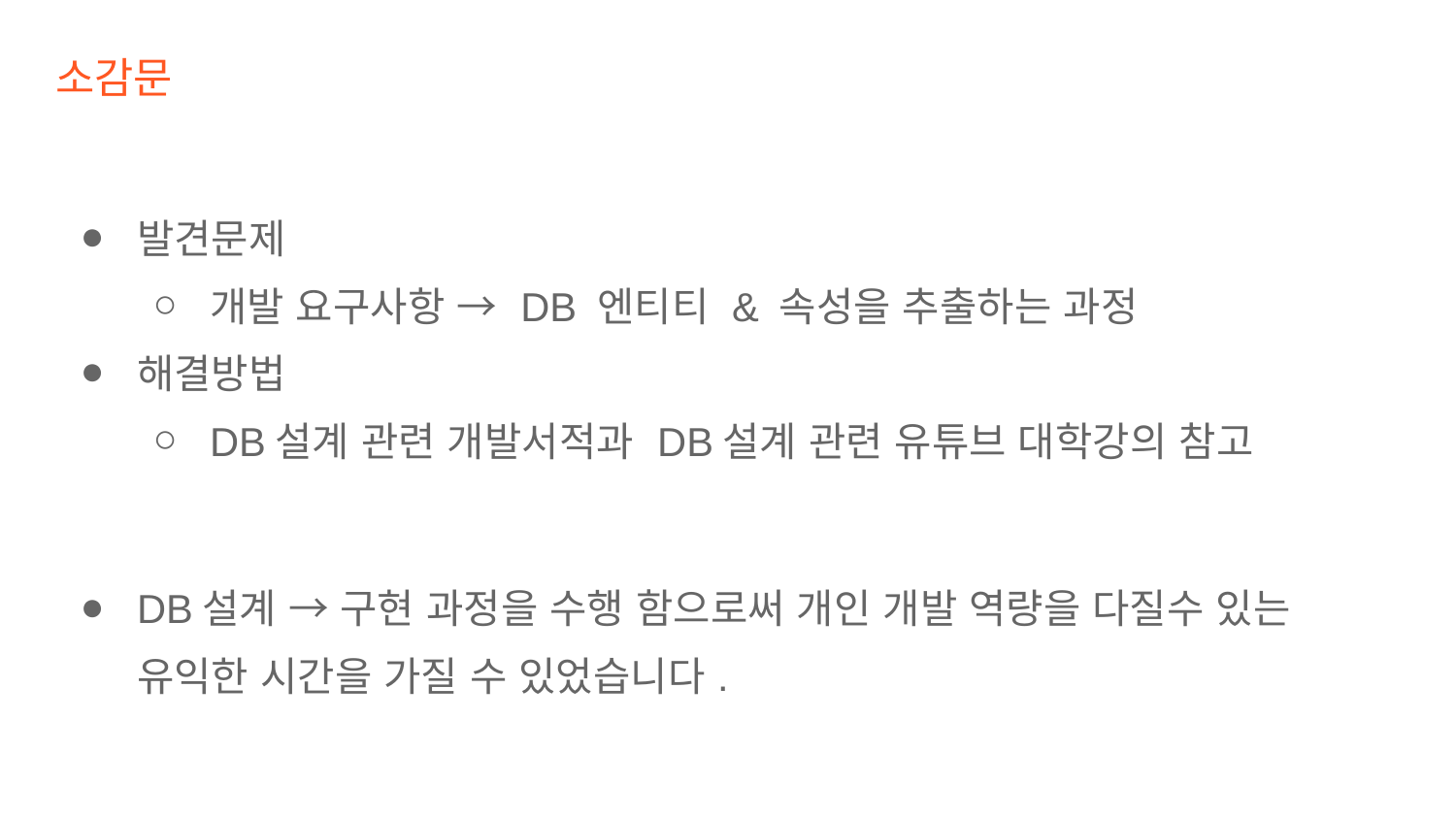

# 소감문
발견문제
개발 요구사항 → DB 엔티티 & 속성을 추출하는 과정
해결방법
DB설계 관련 개발서적과 DB설계 관련 유튜브 대학강의 참고

DB설계 → 구현 과정을 수행 함으로써 개인 개발 역량을 다질수 있는 유익한 시간을 가질 수 있었습니다.